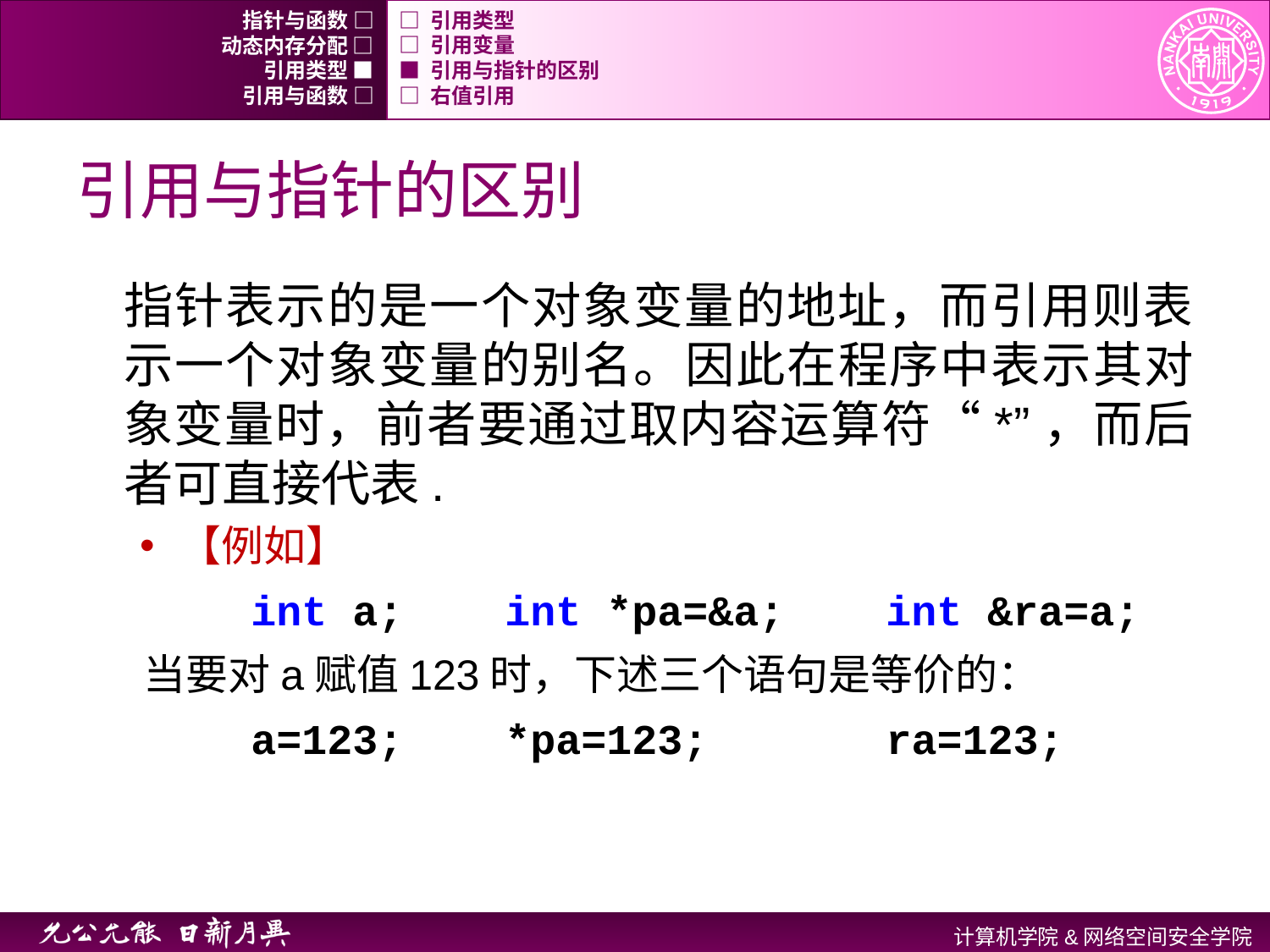

指针与函数 □
□ 引用类型
动态内存分配 □
□ 引用变量
引用类型 ■
■ 引用与指针的区别
引用与函数 □
□ 右值引用
# 引用与指针的区别
指针表示的是一个对象变量的地址，而引用则表示一个对象变量的别名。因此在程序中表示其对象变量时，前者要通过取内容运算符“*”，而后者可直接代表.
【例如】
		int a;    int *pa=&a;    int &ra=a;
      当要对a赋值123时，下述三个语句是等价的：
		a=123;    *pa=123;       ra=123;